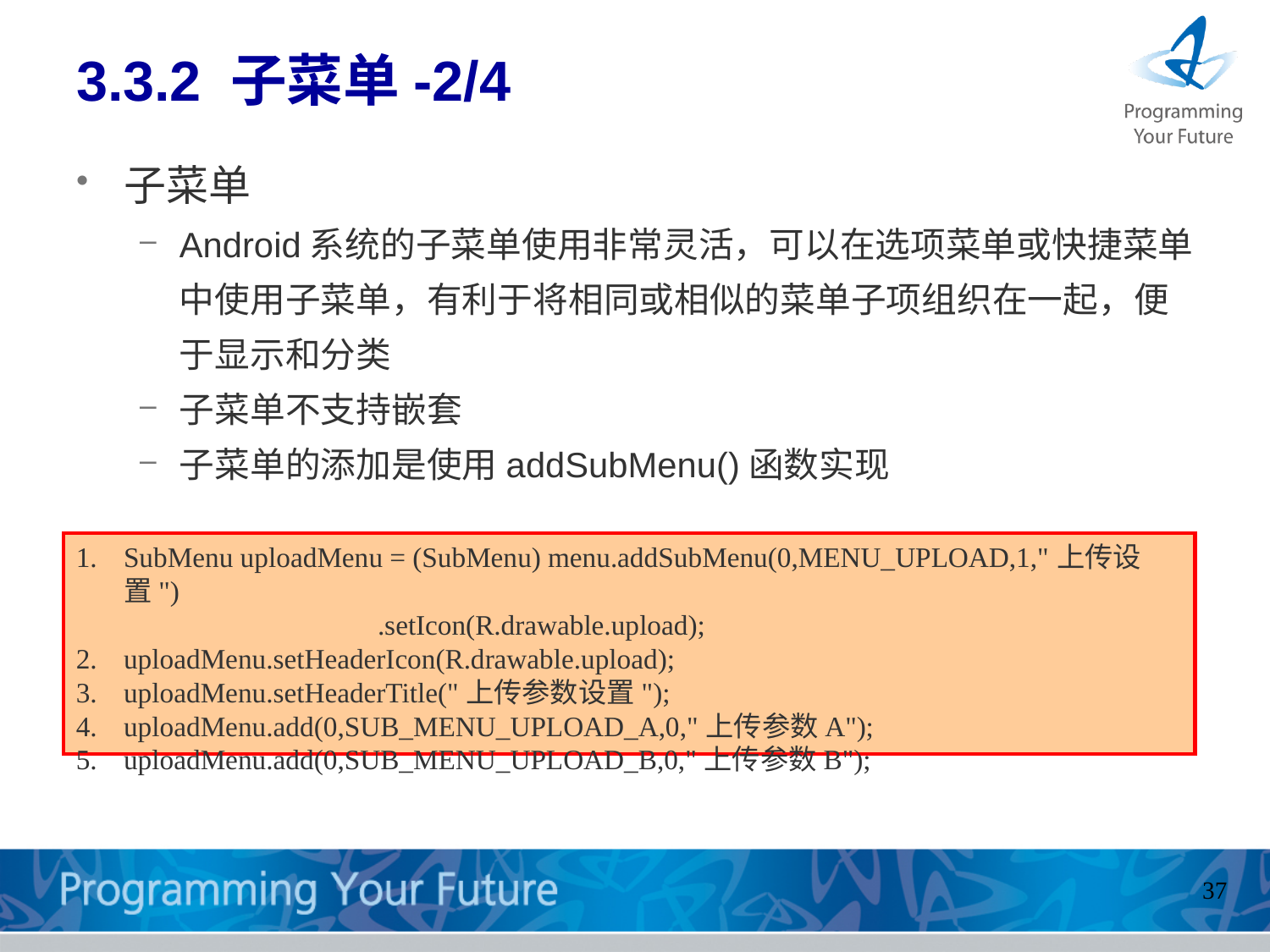

3.3.2 子菜单-2/4
子菜单
Android系统的子菜单使用非常灵活，可以在选项菜单或快捷菜单中使用子菜单，有利于将相同或相似的菜单子项组织在一起，便于显示和分类
子菜单不支持嵌套
子菜单的添加是使用addSubMenu()函数实现

SubMenu uploadMenu = (SubMenu) menu.addSubMenu(0,MENU_UPLOAD,1,"上传设置")
			.setIcon(R.drawable.upload);
uploadMenu.setHeaderIcon(R.drawable.upload);
uploadMenu.setHeaderTitle("上传参数设置");
uploadMenu.add(0,SUB_MENU_UPLOAD_A,0,"上传参数A");
uploadMenu.add(0,SUB_MENU_UPLOAD_B,0,"上传参数B");